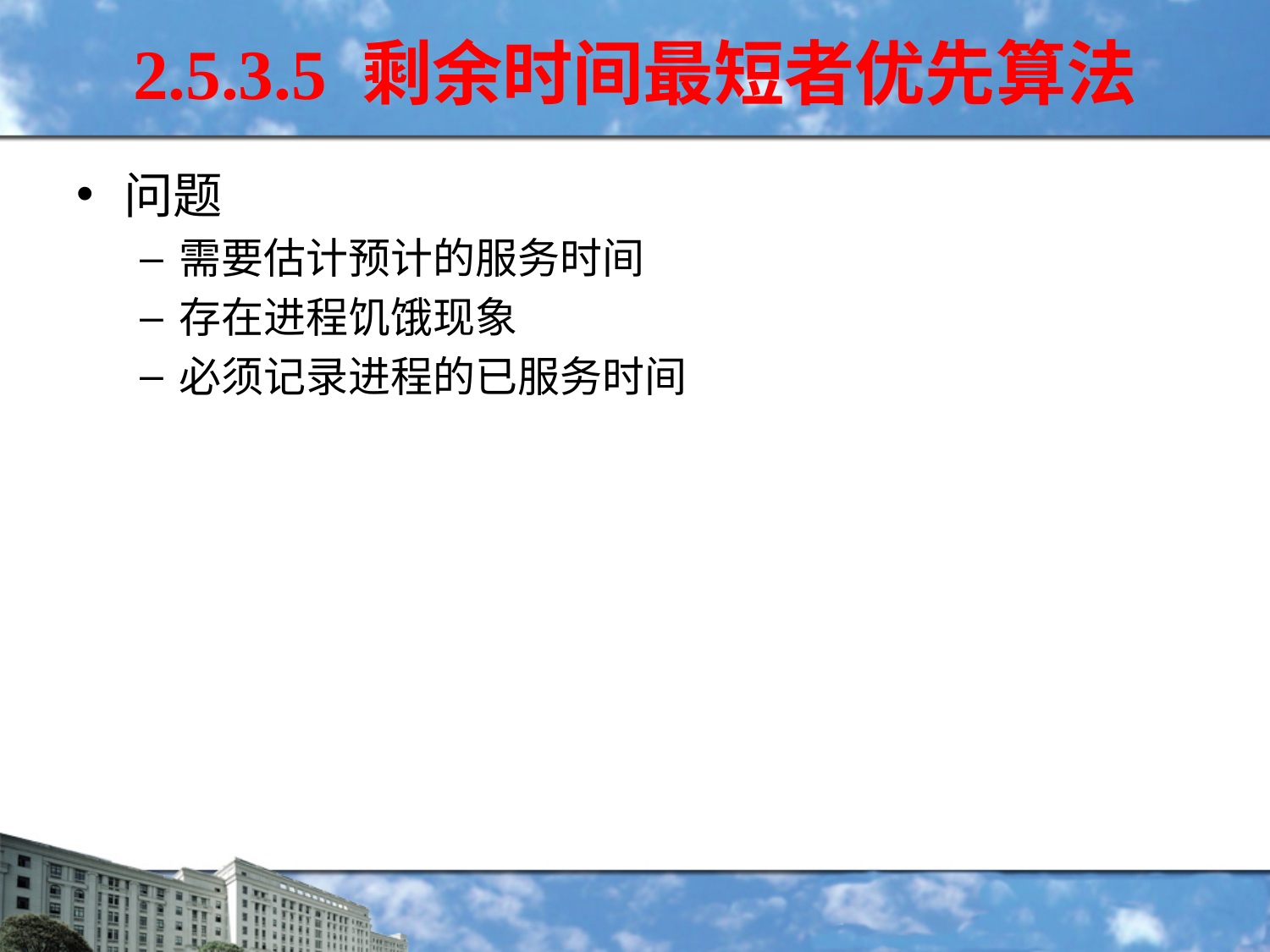

2.5.3.5 剩余时间最短者优先算法
问题
需要估计预计的服务时间
存在进程饥饿现象
必须记录进程的已服务时间